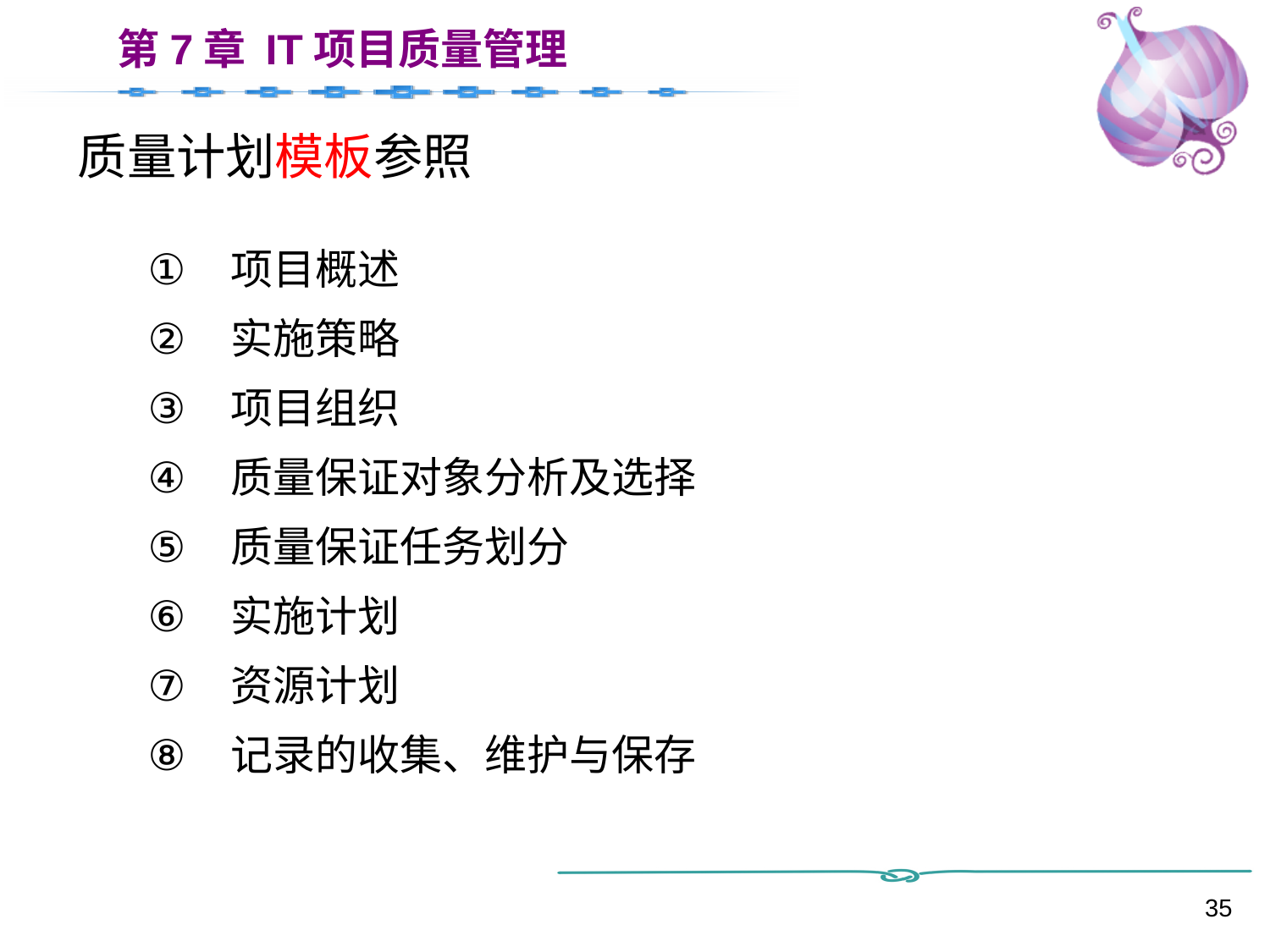

# 质量计划模板参照
 项目概述
 实施策略
 项目组织
 质量保证对象分析及选择
 质量保证任务划分
 实施计划
 资源计划
 记录的收集、维护与保存

35